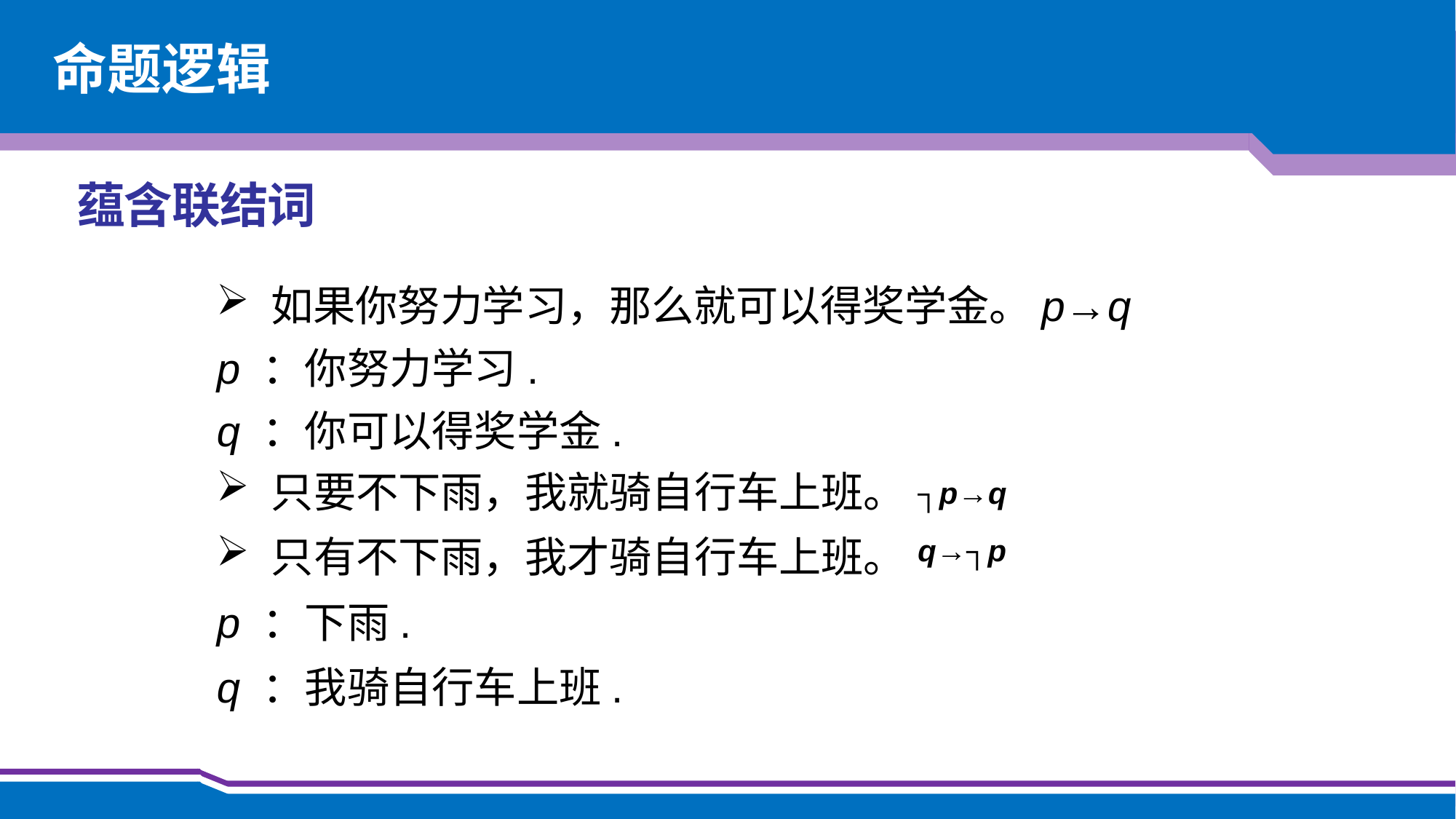

命题逻辑
蕴含联结词
如果你努力学习，那么就可以得奖学金。p→q
p ：你努力学习.
q ：你可以得奖学金.
只要不下雨，我就骑自行车上班。
只有不下雨，我才骑自行车上班。
p ：下雨.
q ：我骑自行车上班.
┐p→q
q→┐p